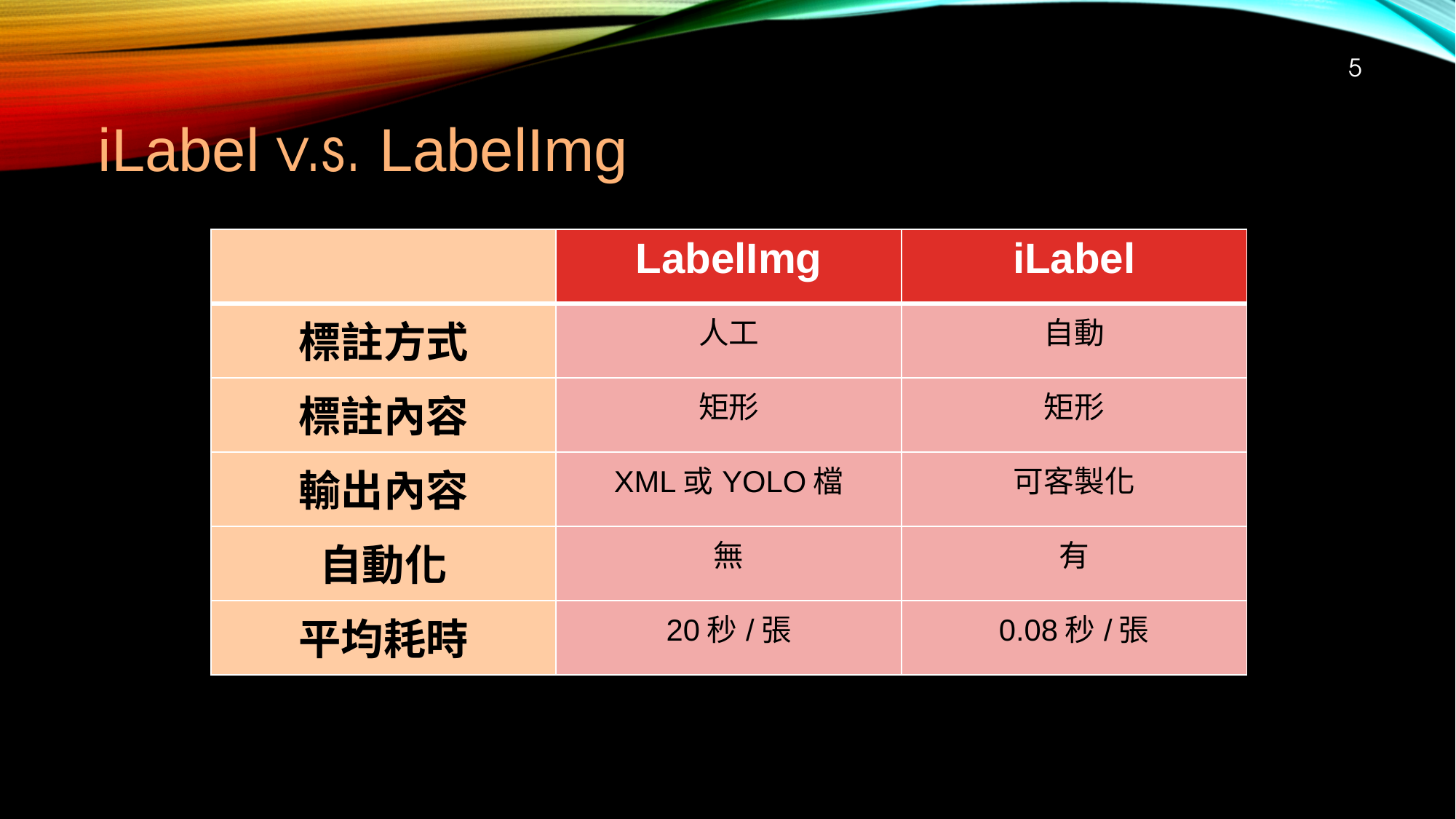

5
# iLabel v.s. LabelImg
|  | LabelImg | iLabel |
| --- | --- | --- |
| 標註方式 | 人工 | 自動 |
| 標註內容 | 矩形 | 矩形 |
| 輸出內容 | XML或YOLO檔 | 可客製化 |
| 自動化 | 無 | 有 |
| 平均耗時 | 20秒/張 | 0.08秒/張 |